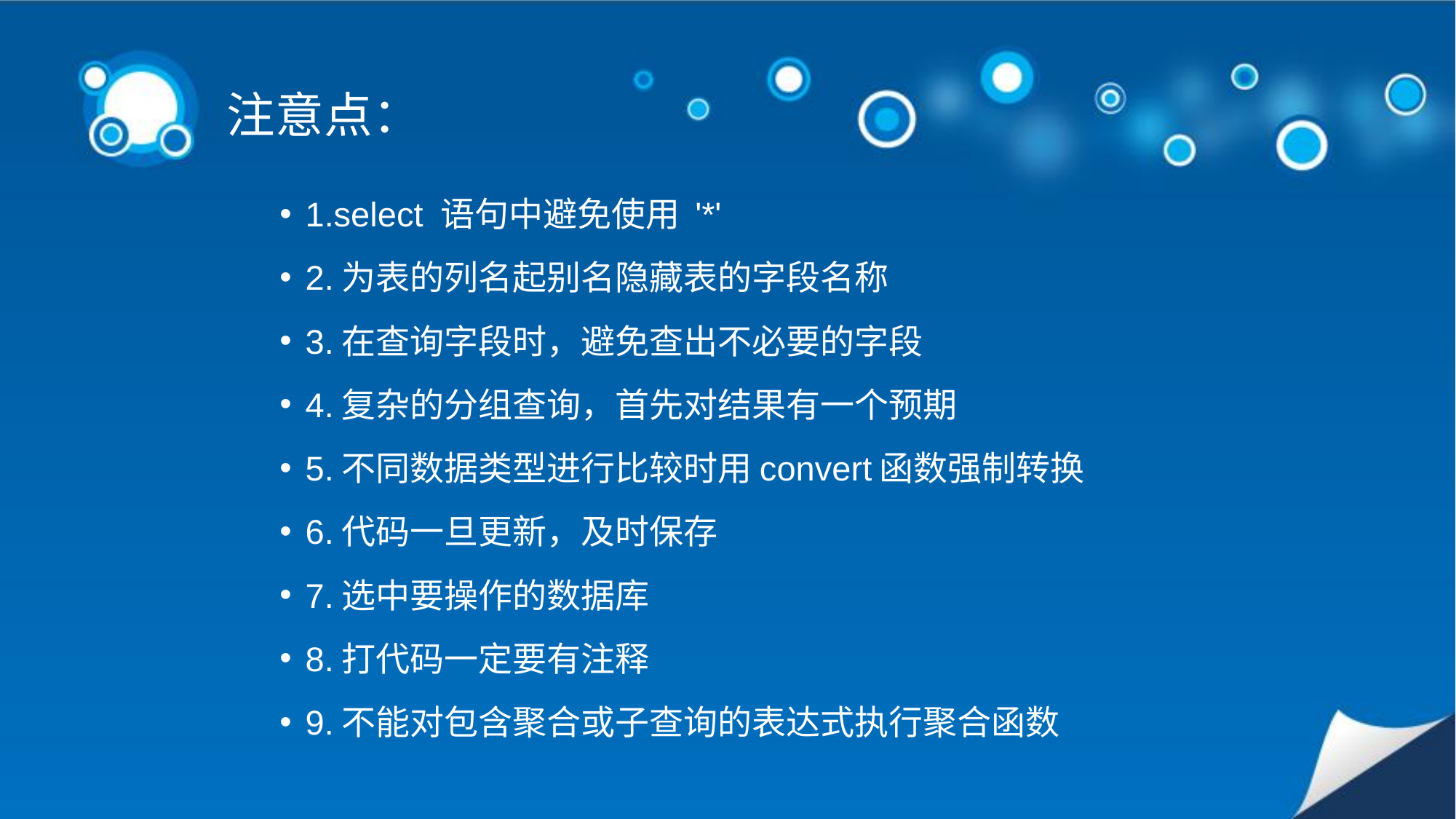

# 注意点：
1.select 语句中避免使用 '*'
2.为表的列名起别名隐藏表的字段名称
3.在查询字段时，避免查出不必要的字段
4.复杂的分组查询，首先对结果有一个预期
5.不同数据类型进行比较时用convert函数强制转换
6.代码一旦更新，及时保存
7.选中要操作的数据库
8.打代码一定要有注释
9.不能对包含聚合或子查询的表达式执行聚合函数